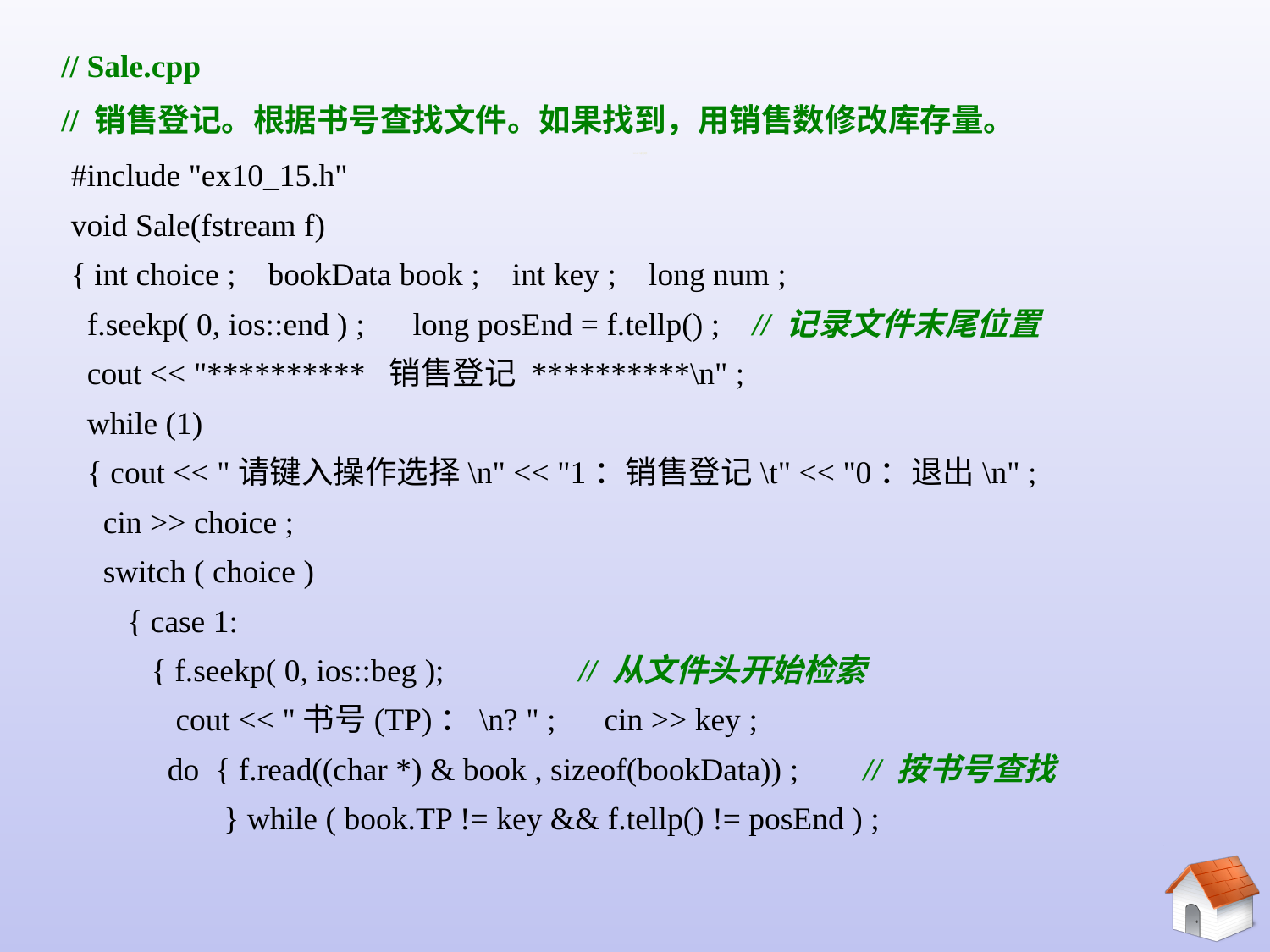

// Sale.cpp
// 销售登记。根据书号查找文件。如果找到，用销售数修改库存量。
# 10.5.4  二进制文件
#include "ex10_15.h"
void Sale(fstream f)
{ int choice ;    bookData book ;    int key ;    long num ;
  f.seekp( 0, ios::end ) ;      long posEnd = f.tellp() ;    // 记录文件末尾位置
  cout << "**********  销售登记 **********\n" ;
  while (1)
  { cout << "请键入操作选择\n" << "1：销售登记\t" << "0：退出\n" ;
    cin >> choice ;
    switch ( choice )
       { case 1:
          { f.seekp( 0, ios::beg );		// 从文件头开始检索
             cout << "书号(TP)：\n? " ;      cin >> key ;
            do  { f.read((char *) & book , sizeof(bookData)) ;        // 按书号查找
                   } while ( book.TP != key && f.tellp() != posEnd ) ;